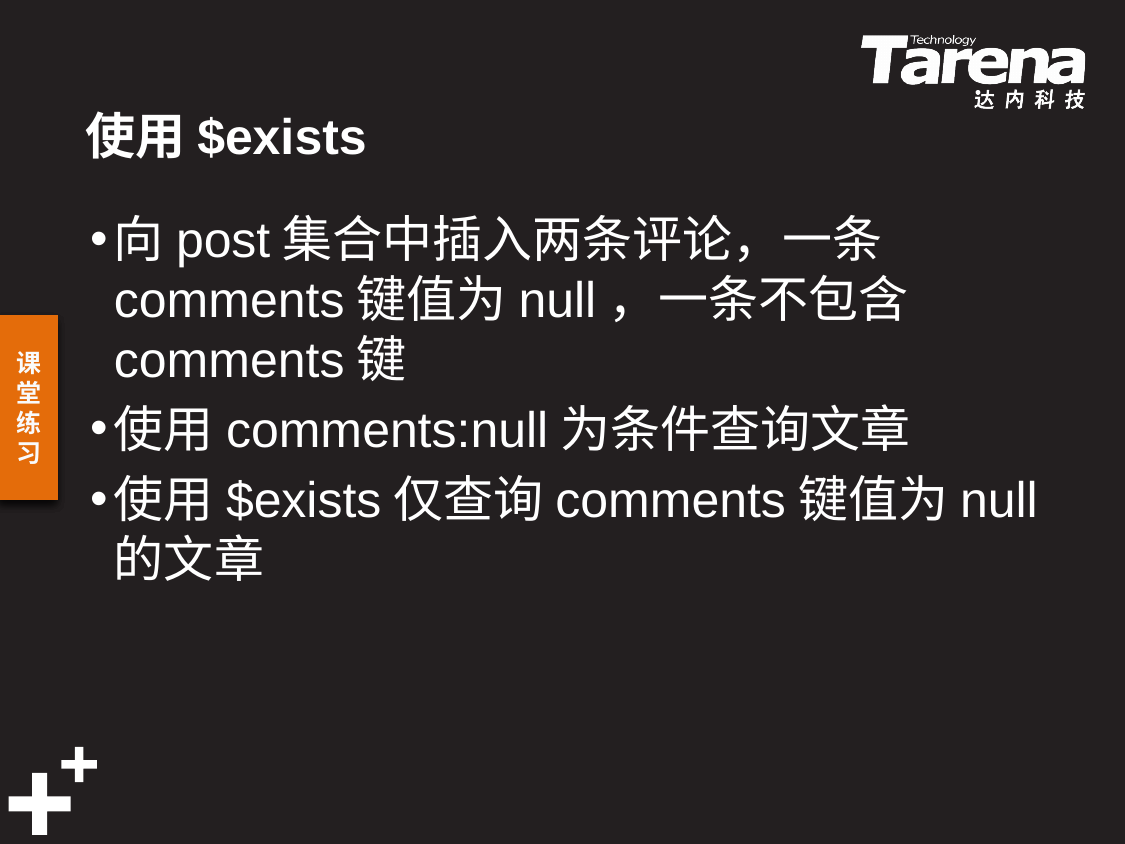

# 使用$exists
向post集合中插入两条评论，一条comments键值为null，一条不包含comments键
使用comments:null为条件查询文章
使用$exists仅查询comments键值为null的文章